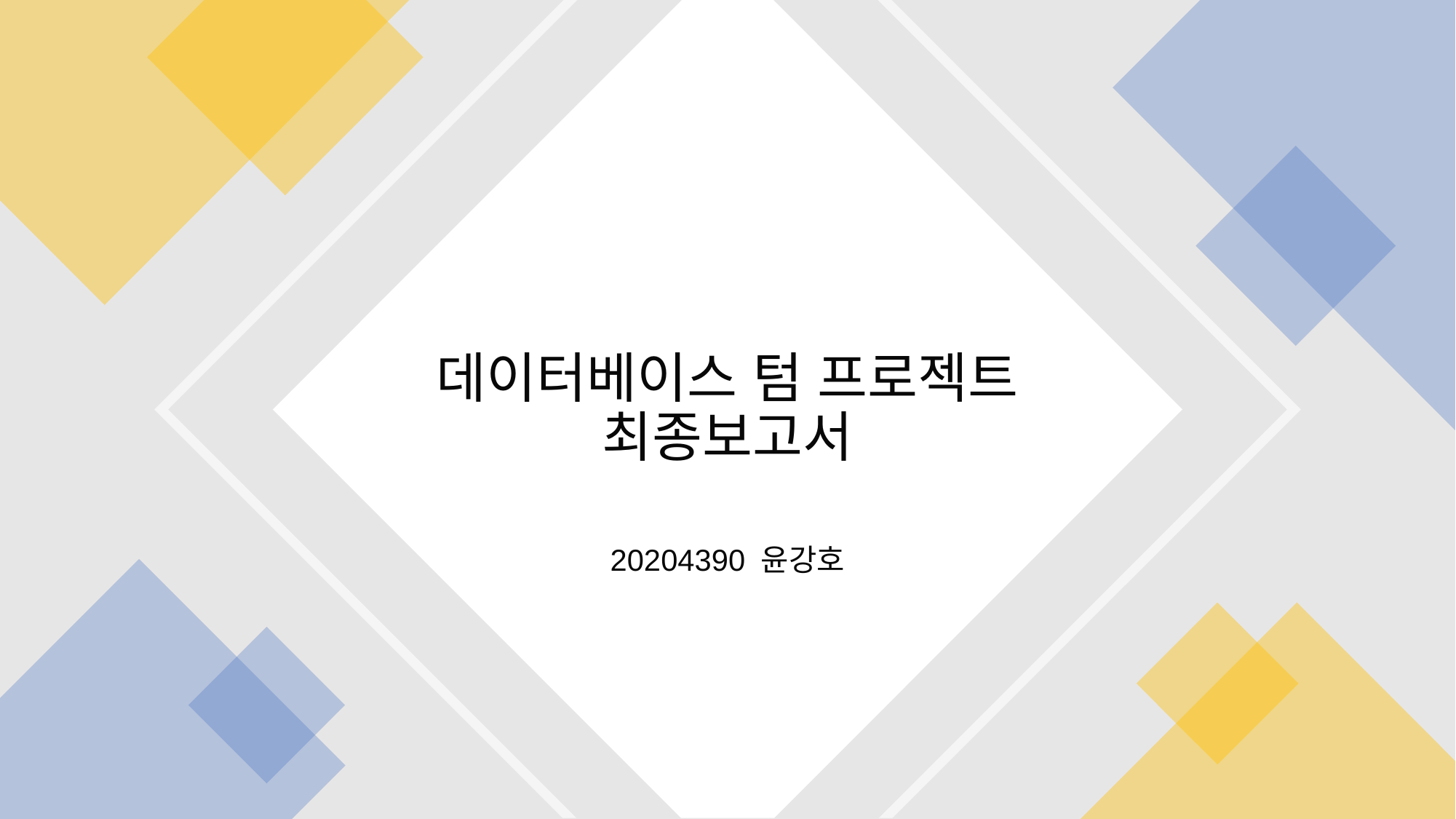

# 데이터베이스 텀 프로젝트 최종보고서
20204390 윤강호